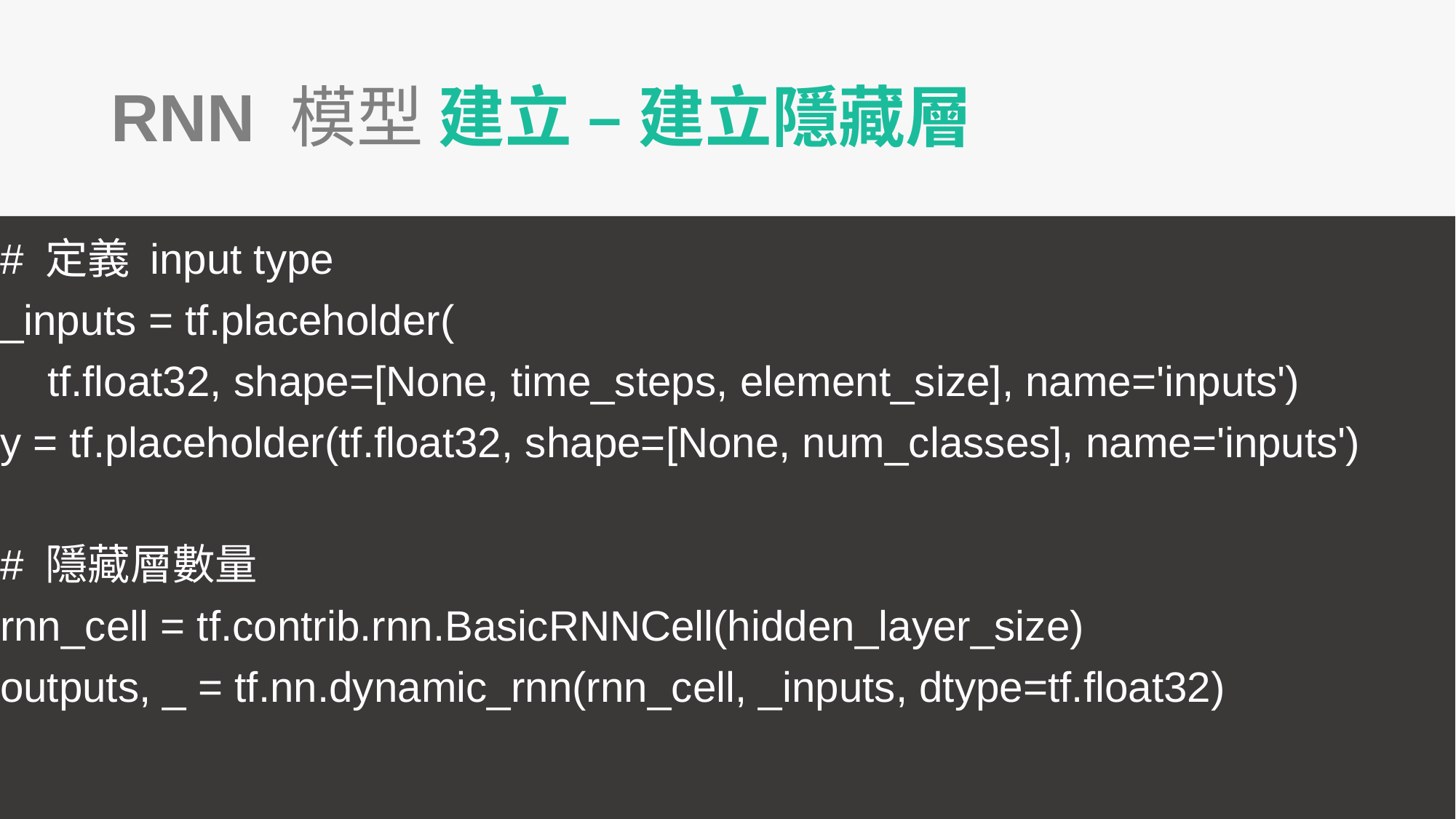

RNN 模型 建立 – 建立隱藏層
# 定義 input type
_inputs = tf.placeholder(
    tf.float32, shape=[None, time_steps, element_size], name='inputs')
y = tf.placeholder(tf.float32, shape=[None, num_classes], name='inputs')

# 隱藏層數量
rnn_cell = tf.contrib.rnn.BasicRNNCell(hidden_layer_size)
outputs, _ = tf.nn.dynamic_rnn(rnn_cell, _inputs, dtype=tf.float32)